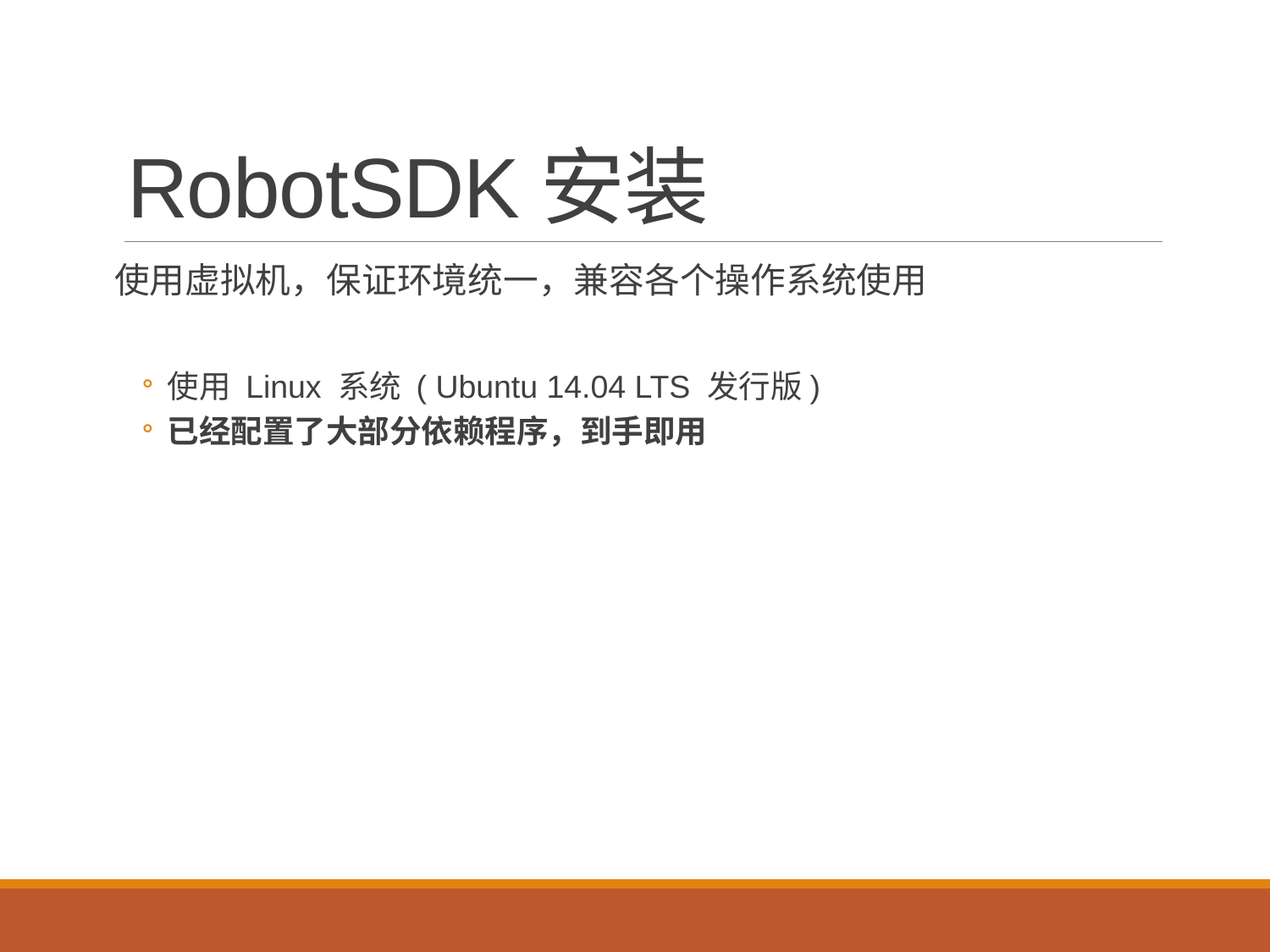

# RobotSDK安装
使用虚拟机，保证环境统一，兼容各个操作系统使用

使用 Linux 系统 ( Ubuntu 14.04 LTS 发行版)
已经配置了大部分依赖程序，到手即用